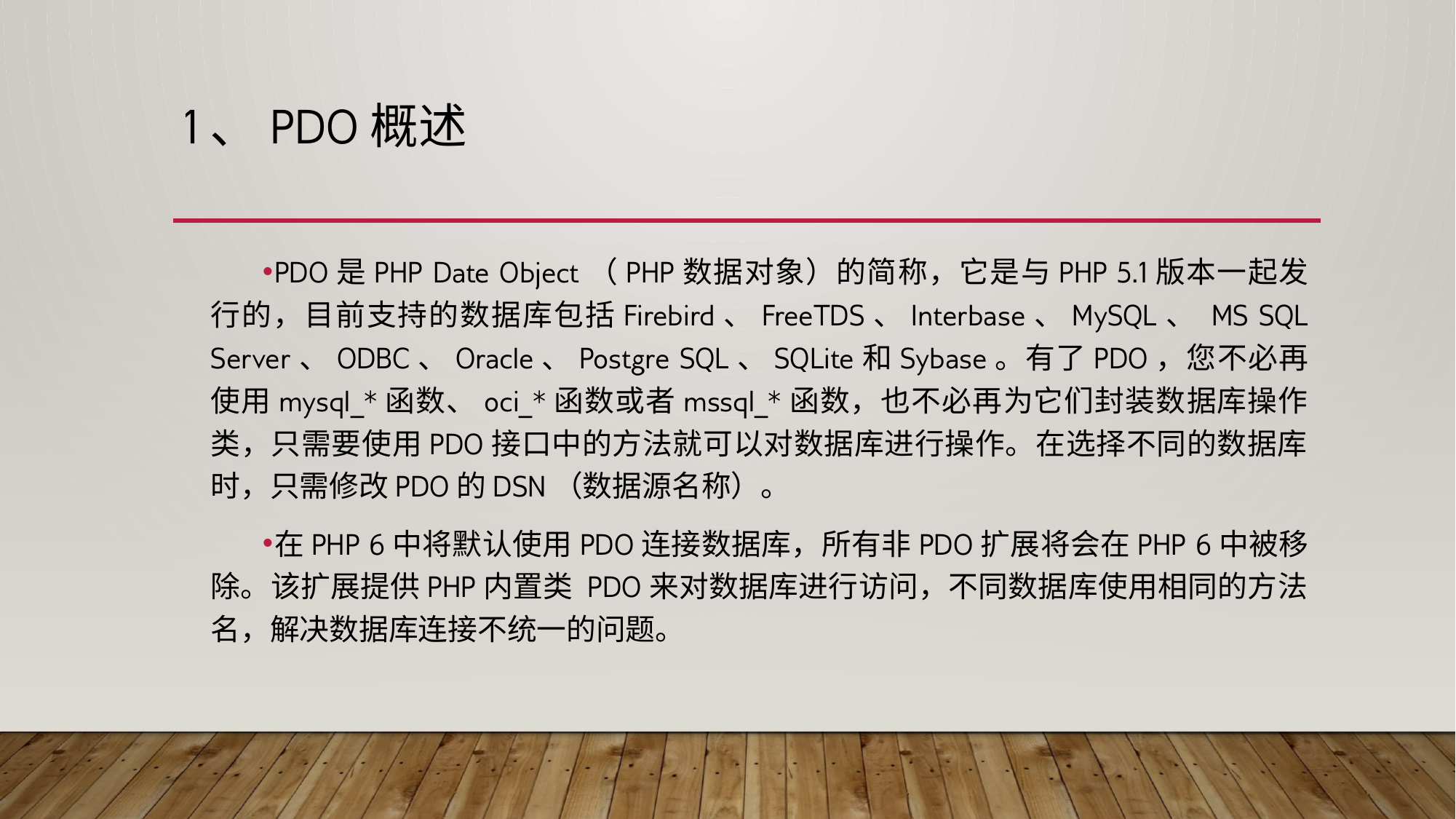

# 1、PDO概述
PDO是PHP Date Object（PHP数据对象）的简称，它是与PHP 5.1版本一起发行的，目前支持的数据库包括Firebird、FreeTDS、Interbase、MySQL、 MS SQL Server、ODBC、Oracle、Postgre SQL、SQLite和Sybase。有了PDO，您不必再使用mysql_*函数、oci_*函数或者mssql_*函数，也不必再为它们封装数据库操作类，只需要使用PDO接口中的方法就可以对数据库进行操作。在选择不同的数据库时，只需修改PDO的DSN（数据源名称）。
在PHP 6中将默认使用PDO连接数据库，所有非PDO扩展将会在PHP 6中被移除。该扩展提供PHP内置类 PDO来对数据库进行访问，不同数据库使用相同的方法名，解决数据库连接不统一的问题。